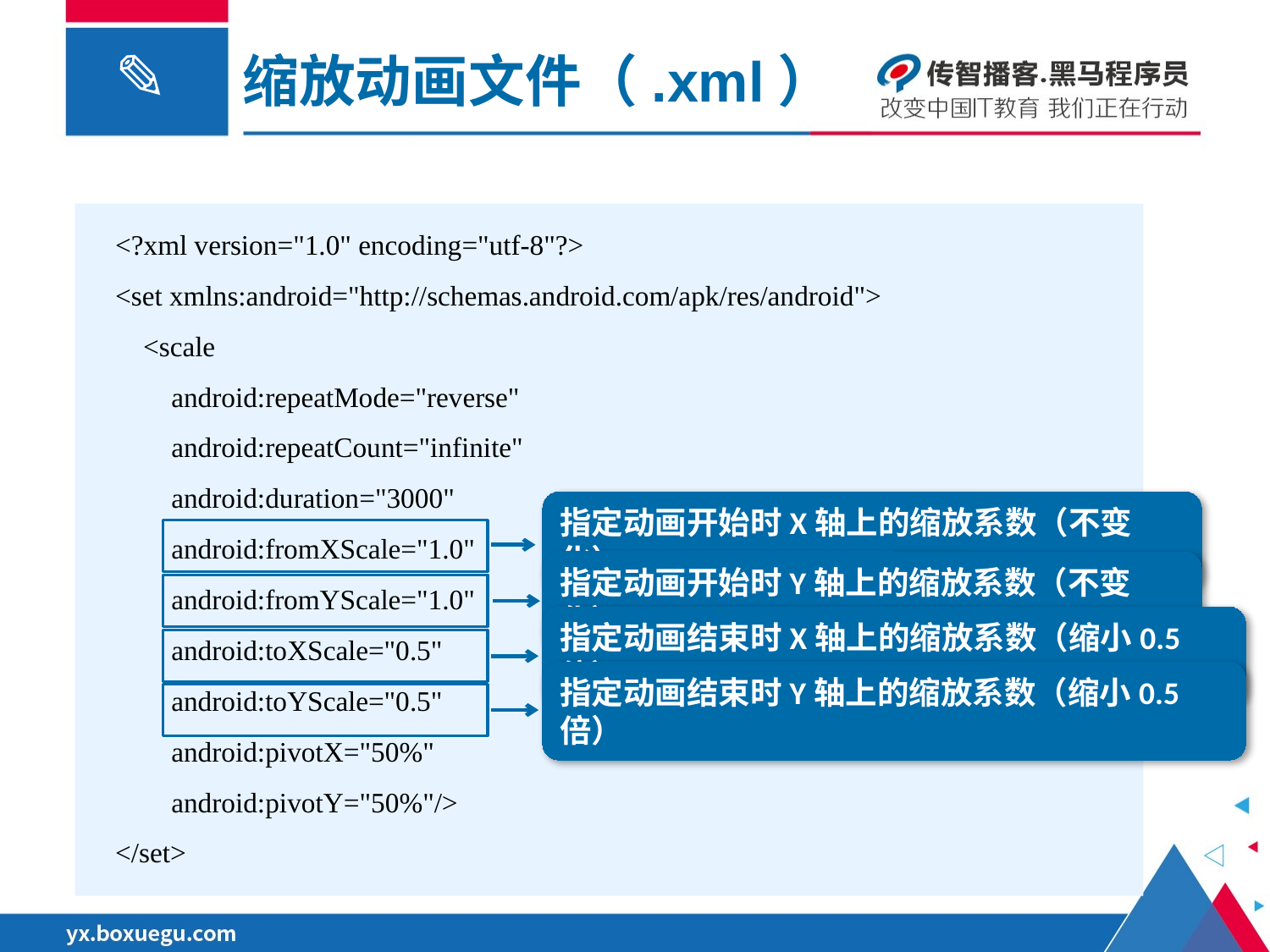

缩放动画文件（.xml）

    <?xml version="1.0" encoding="utf-8"?>
    <set xmlns:android="http://schemas.android.com/apk/res/android">
        <scale
            android:repeatMode="reverse"
            android:repeatCount="infinite"
            android:duration="3000"
            android:fromXScale="1.0"
            android:fromYScale="1.0"
            android:toXScale="0.5"
            android:toYScale="0.5"
            android:pivotX="50%"
            android:pivotY="50%"/>
    </set>
指定动画开始时X轴上的缩放系数（不变化）

指定动画开始时Y轴上的缩放系数（不变化）

指定动画结束时X轴上的缩放系数（缩小0.5倍）

指定动画结束时Y轴上的缩放系数（缩小0.5倍）